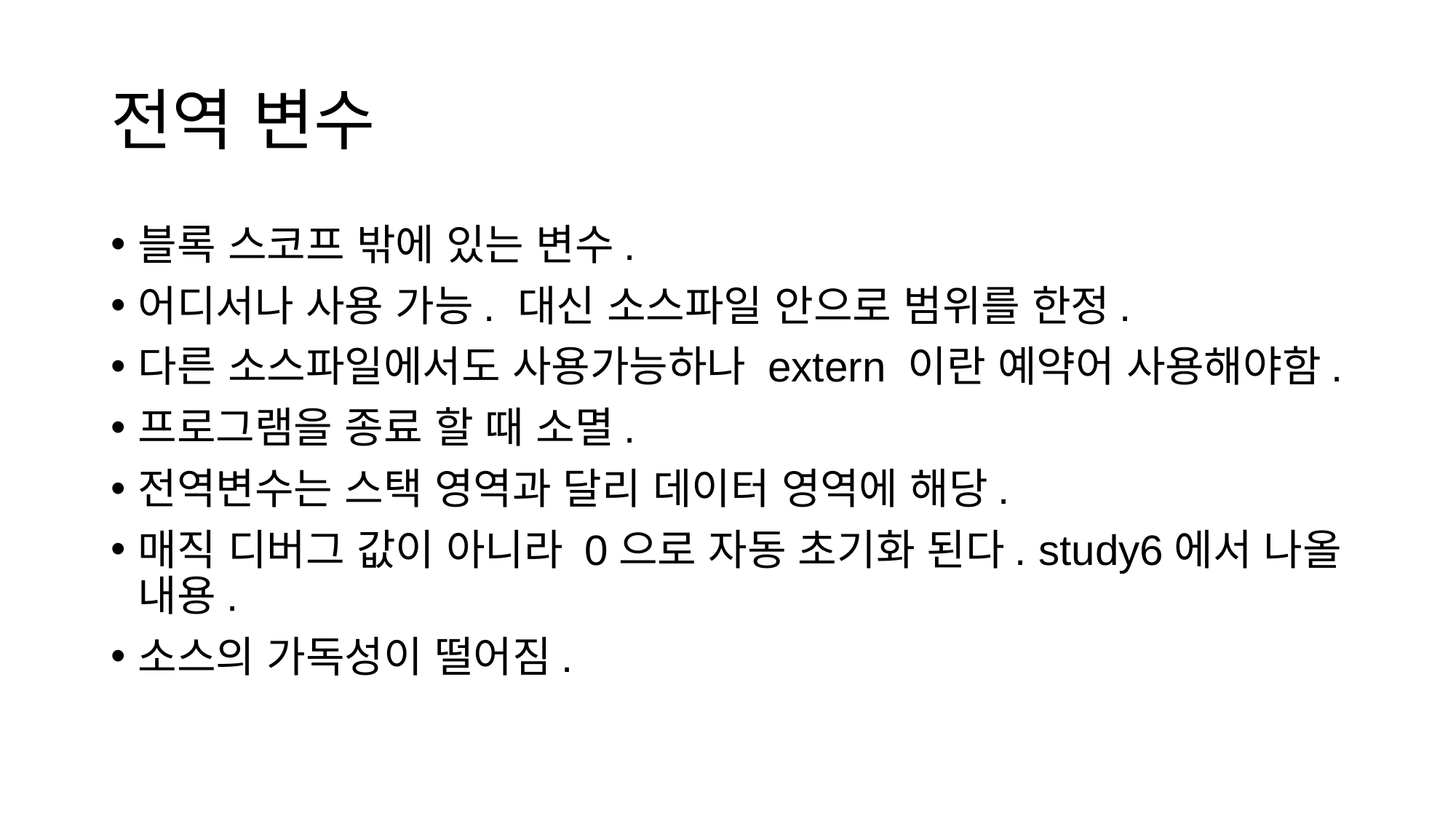

# 전역 변수
블록 스코프 밖에 있는 변수.
어디서나 사용 가능. 대신 소스파일 안으로 범위를 한정.
다른 소스파일에서도 사용가능하나 extern 이란 예약어 사용해야함.
프로그램을 종료 할 때 소멸.
전역변수는 스택 영역과 달리 데이터 영역에 해당.
매직 디버그 값이 아니라 0으로 자동 초기화 된다. study6에서 나올 내용.
소스의 가독성이 떨어짐.